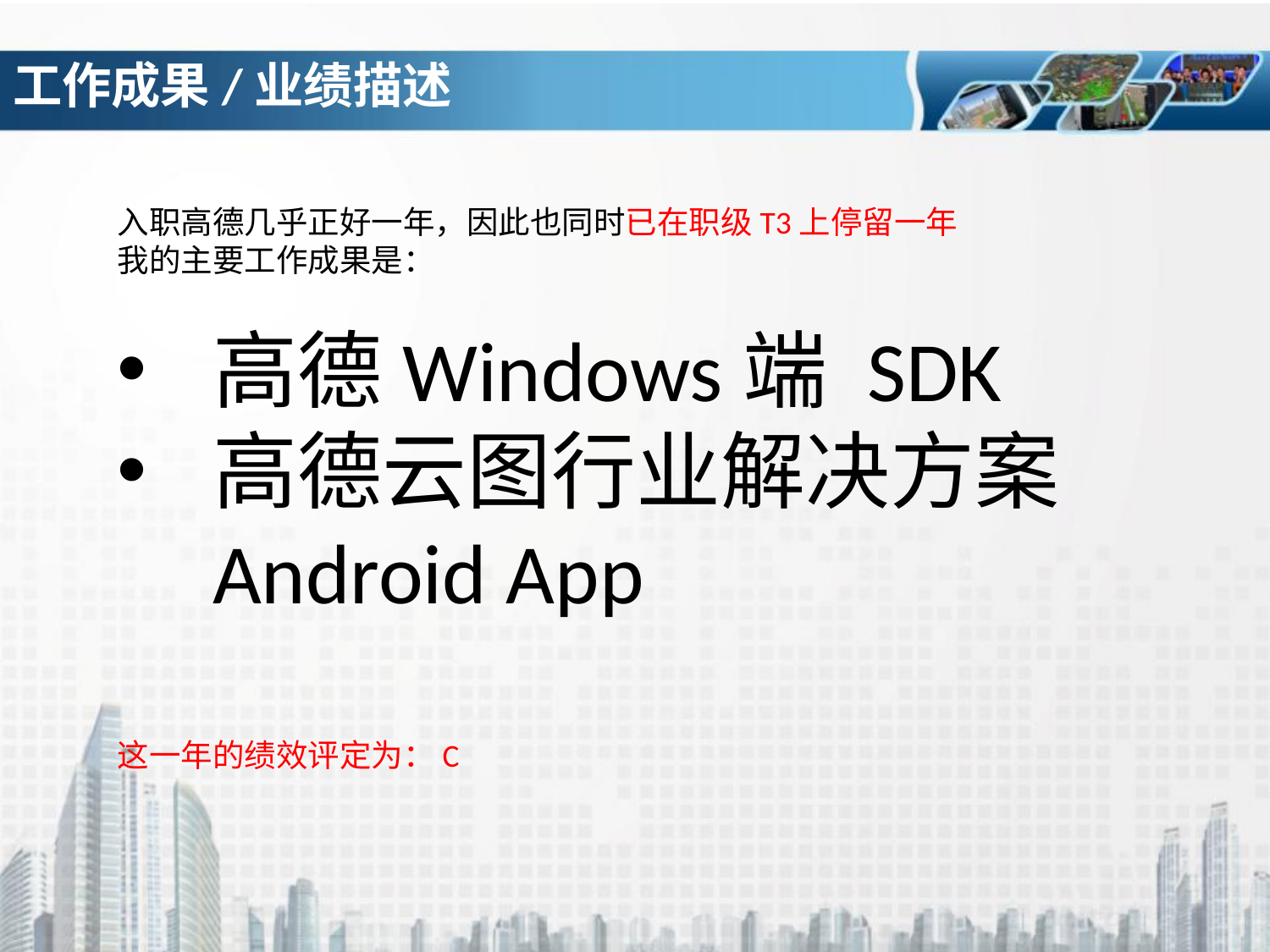

# 工作成果/业绩描述
入职高德几乎正好一年，因此也同时已在职级T3上停留一年
我的主要工作成果是：

高德Windows端 SDK
高德云图行业解决方案Android App

这一年的绩效评定为：C